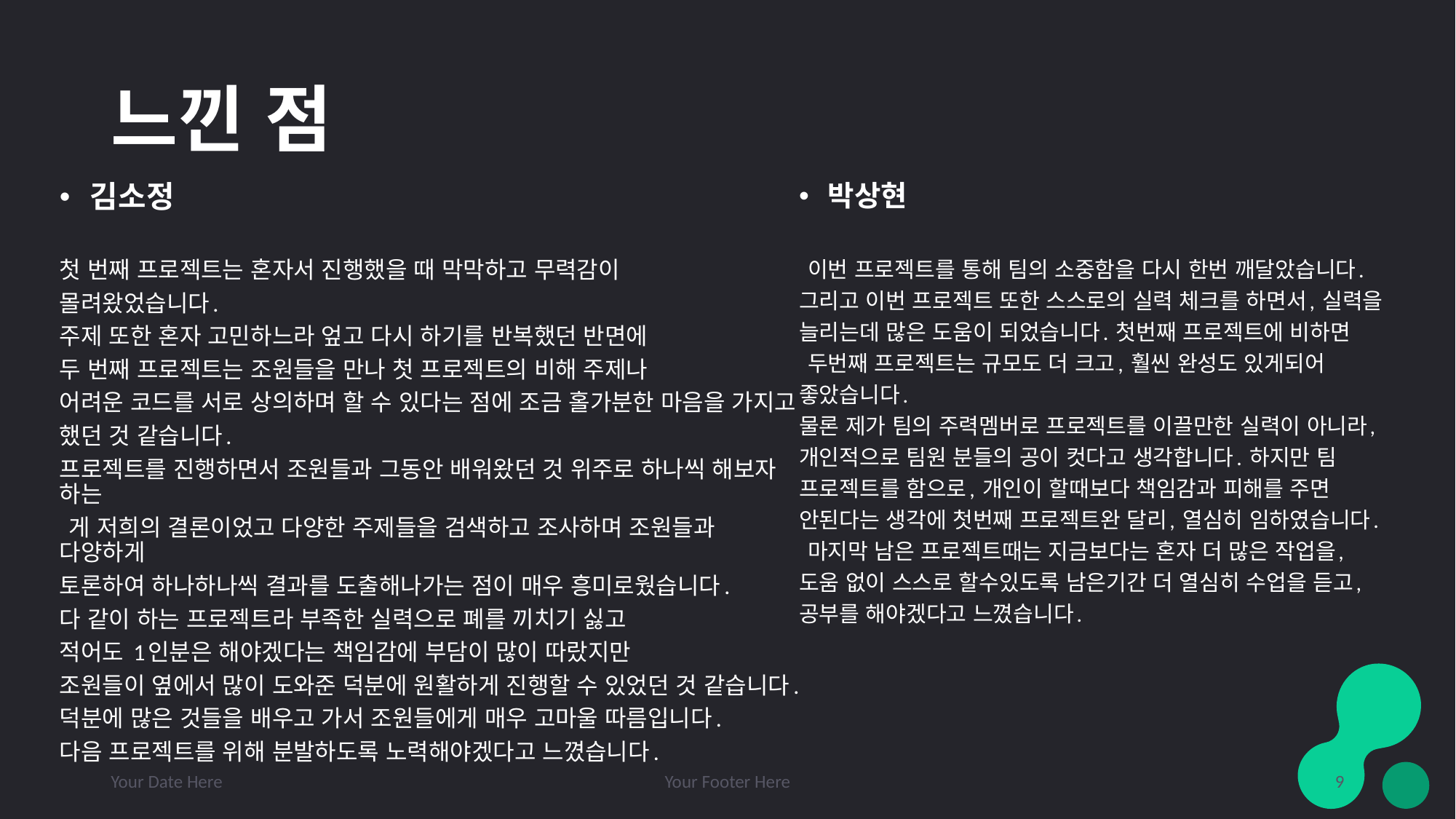

# 느낀 점
김소정

첫 번째 프로젝트는 혼자서 진행했을 때 막막하고 무력감이
몰려왔었습니다.
주제 또한 혼자 고민하느라 엎고 다시 하기를 반복했던 반면에
두 번째 프로젝트는 조원들을 만나 첫 프로젝트의 비해 주제나
어려운 코드를 서로 상의하며 할 수 있다는 점에 조금 홀가분한 마음을 가지고
했던 것 같습니다.
프로젝트를 진행하면서 조원들과 그동안 배워왔던 것 위주로 하나씩 해보자 하는
 게 저희의 결론이었고 다양한 주제들을 검색하고 조사하며 조원들과 다양하게
토론하여 하나하나씩 결과를 도출해나가는 점이 매우 흥미로웠습니다.
다 같이 하는 프로젝트라 부족한 실력으로 폐를 끼치기 싫고
적어도 1인분은 해야겠다는 책임감에 부담이 많이 따랐지만
조원들이 옆에서 많이 도와준 덕분에 원활하게 진행할 수 있었던 것 같습니다.
덕분에 많은 것들을 배우고 가서 조원들에게 매우 고마울 따름입니다.
다음 프로젝트를 위해 분발하도록 노력해야겠다고 느꼈습니다.

박상현

 이번 프로젝트를 통해 팀의 소중함을 다시 한번 깨달았습니다.
그리고 이번 프로젝트 또한 스스로의 실력 체크를 하면서, 실력을
늘리는데 많은 도움이 되었습니다. 첫번째 프로젝트에 비하면
 두번째 프로젝트는 규모도 더 크고, 훨씬 완성도 있게되어
좋았습니다.
물론 제가 팀의 주력멤버로 프로젝트를 이끌만한 실력이 아니라,
개인적으로 팀원 분들의 공이 컷다고 생각합니다. 하지만 팀
프로젝트를 함으로, 개인이 할때보다 책임감과 피해를 주면
안된다는 생각에 첫번째 프로젝트완 달리, 열심히 임하였습니다.
 마지막 남은 프로젝트때는 지금보다는 혼자 더 많은 작업을,
도움 없이 스스로 할수있도록 남은기간 더 열심히 수업을 듣고,
공부를 해야겠다고 느꼈습니다.

Your Date Here
Your Footer Here
9